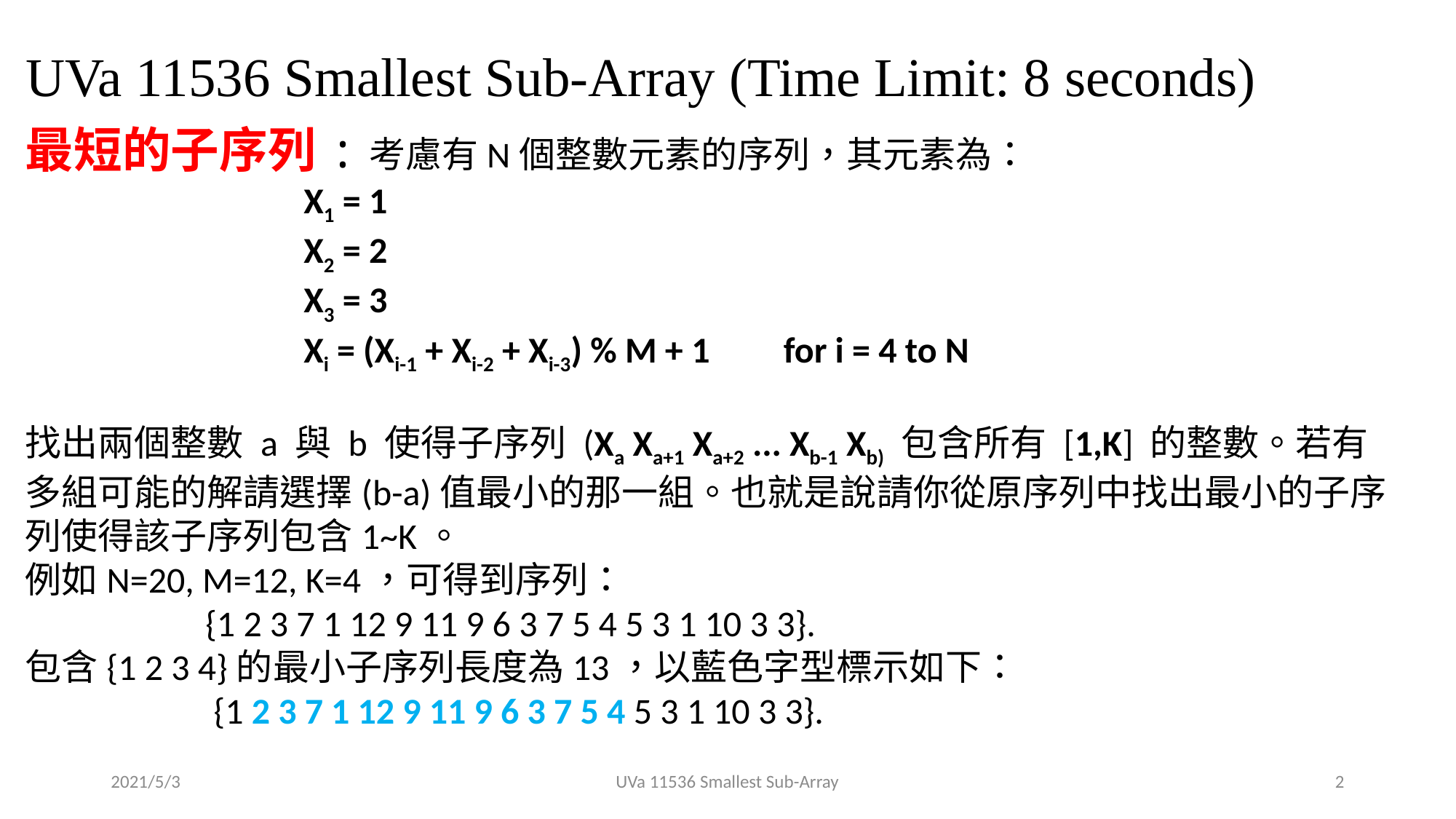

# UVa 11536 Smallest Sub-Array (Time Limit: 8 seconds)
最短的子序列:考慮有N個整數元素的序列，其元素為：
                                  X1 = 1
                                  X2 = 2
                                  X3 = 3
                                  Xi = (Xi-1 + Xi-2 + Xi-3) % M + 1         for i = 4 to N

找出兩個整數 a 與 b 使得子序列 (Xa Xa+1 Xa+2 ... Xb-1 Xb) 包含所有 [1,K] 的整數。若有多組可能的解請選擇(b-a)值最小的那一組。也就是說請你從原序列中找出最小的子序列使得該子序列包含1~K。
例如N=20, M=12, K=4，可得到序列：
                      {1 2 3 7 1 12 9 11 9 6 3 7 5 4 5 3 1 10 3 3}.
包含{1 2 3 4}的最小子序列長度為13，以藍色字型標示如下：
                       {1 2 3 7 1 12 9 11 9 6 3 7 5 4 5 3 1 10 3 3}.
2021/5/3
UVa 11536 Smallest Sub-Array
2